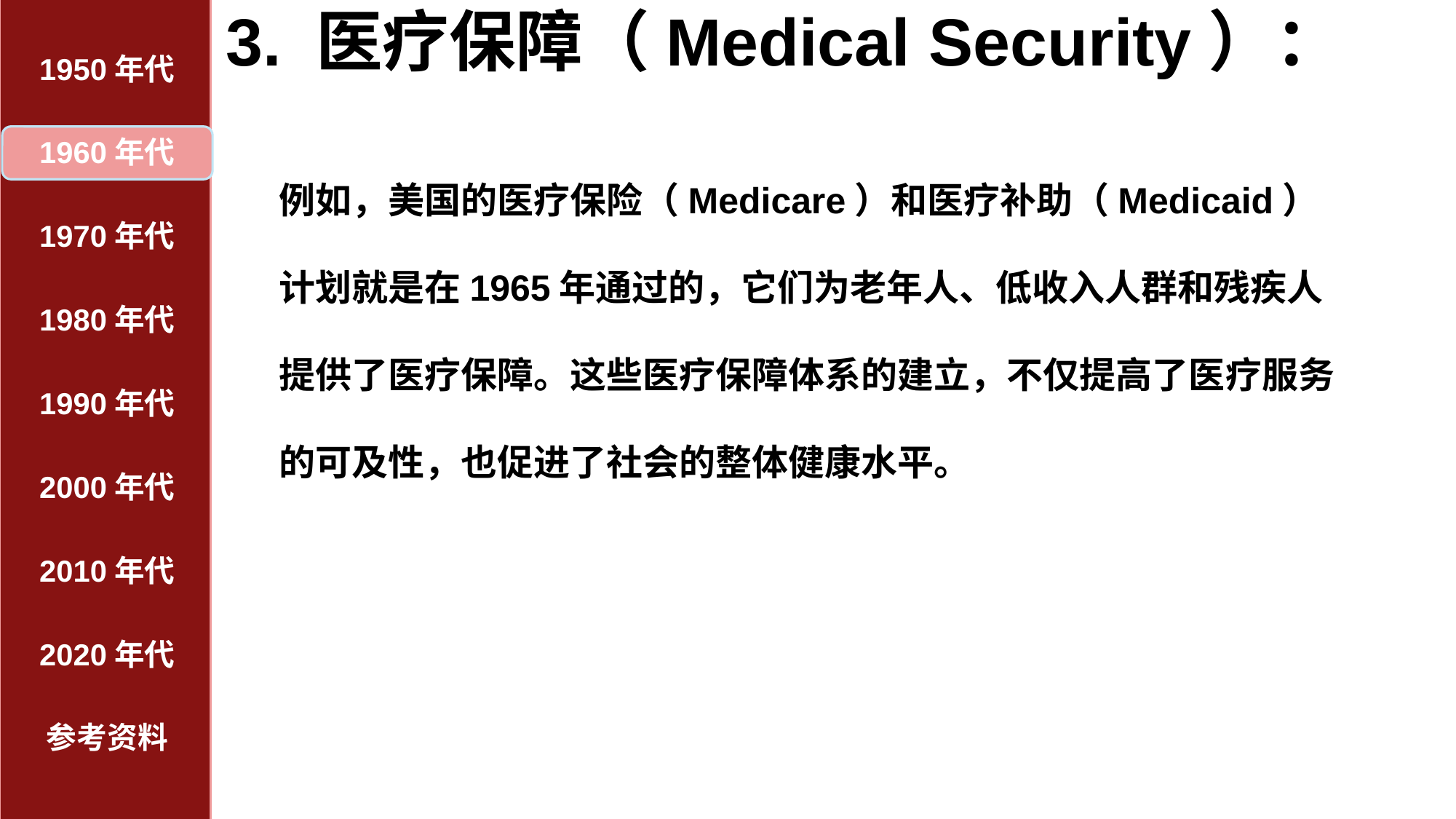

# 3. 医疗保障（Medical Security）：

1950年代

1960年代
例如，美国的医疗保险（Medicare）和医疗补助（Medicaid）计划就是在1965年通过的，它们为老年人、低收入人群和残疾人提供了医疗保障。这些医疗保障体系的建立，不仅提高了医疗服务的可及性，也促进了社会的整体健康水平。
1970年代
1980年代

1990年代

2000年代
2010年代
2020年代
参考资料